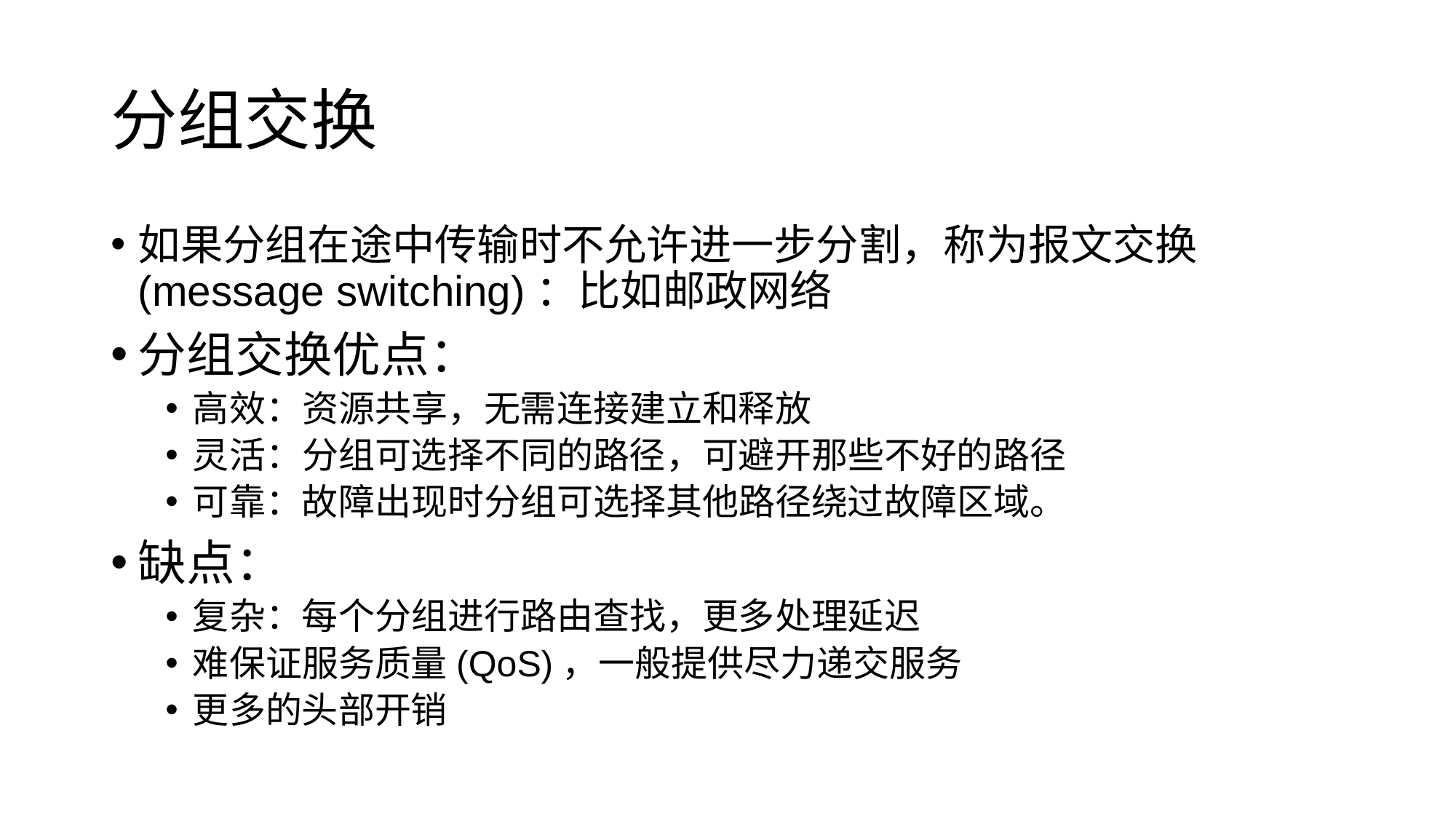

# 分组交换
如果分组在途中传输时不允许进一步分割，称为报文交换(message switching)：比如邮政网络
分组交换优点：
高效：资源共享，无需连接建立和释放
灵活：分组可选择不同的路径，可避开那些不好的路径
可靠：故障出现时分组可选择其他路径绕过故障区域。
缺点：
复杂：每个分组进行路由查找，更多处理延迟
难保证服务质量(QoS)，一般提供尽力递交服务
更多的头部开销